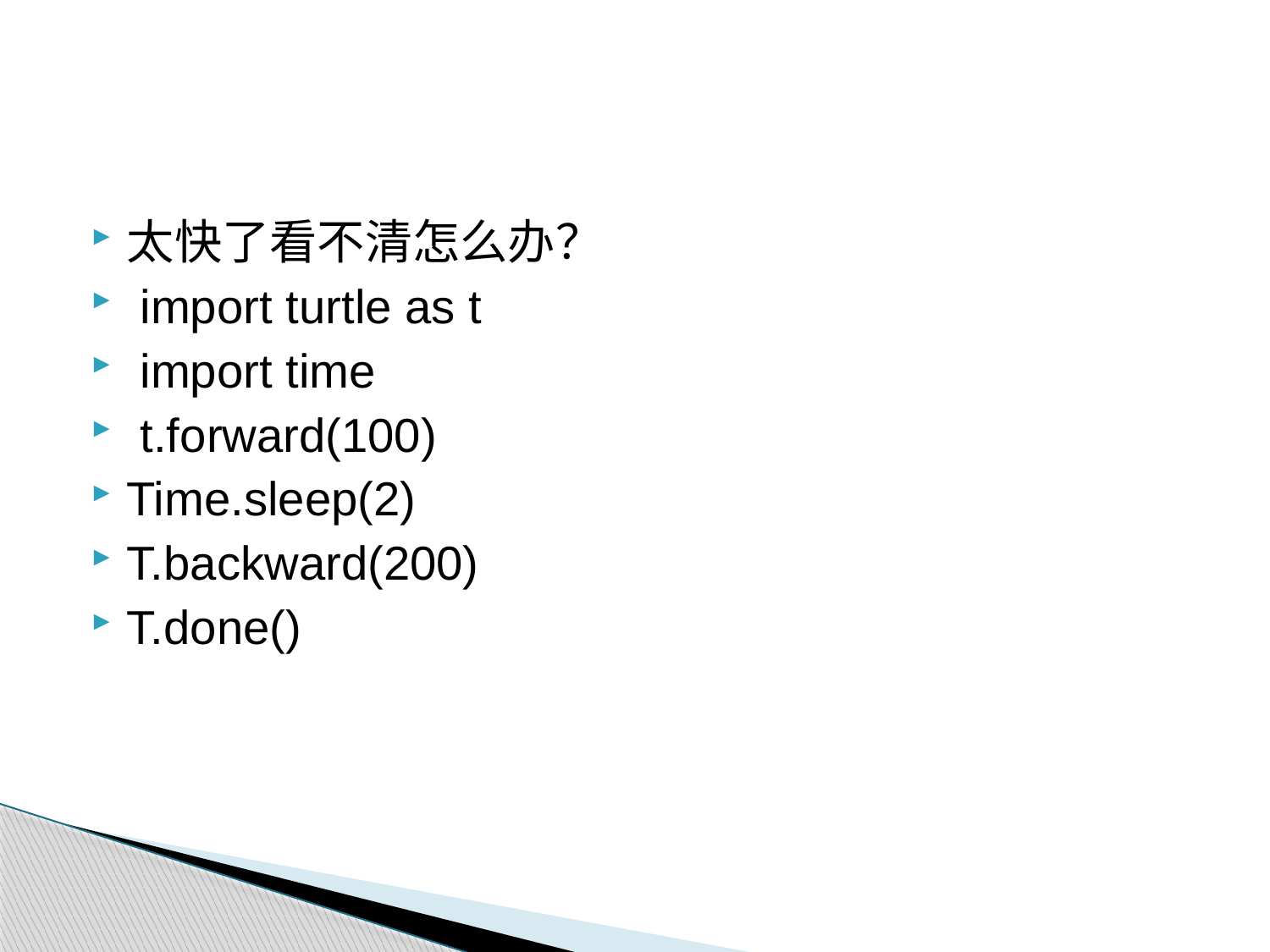

#
太快了看不清怎么办？
 import turtle as t
 import time
 t.forward(100)
Time.sleep(2)
T.backward(200)
T.done()